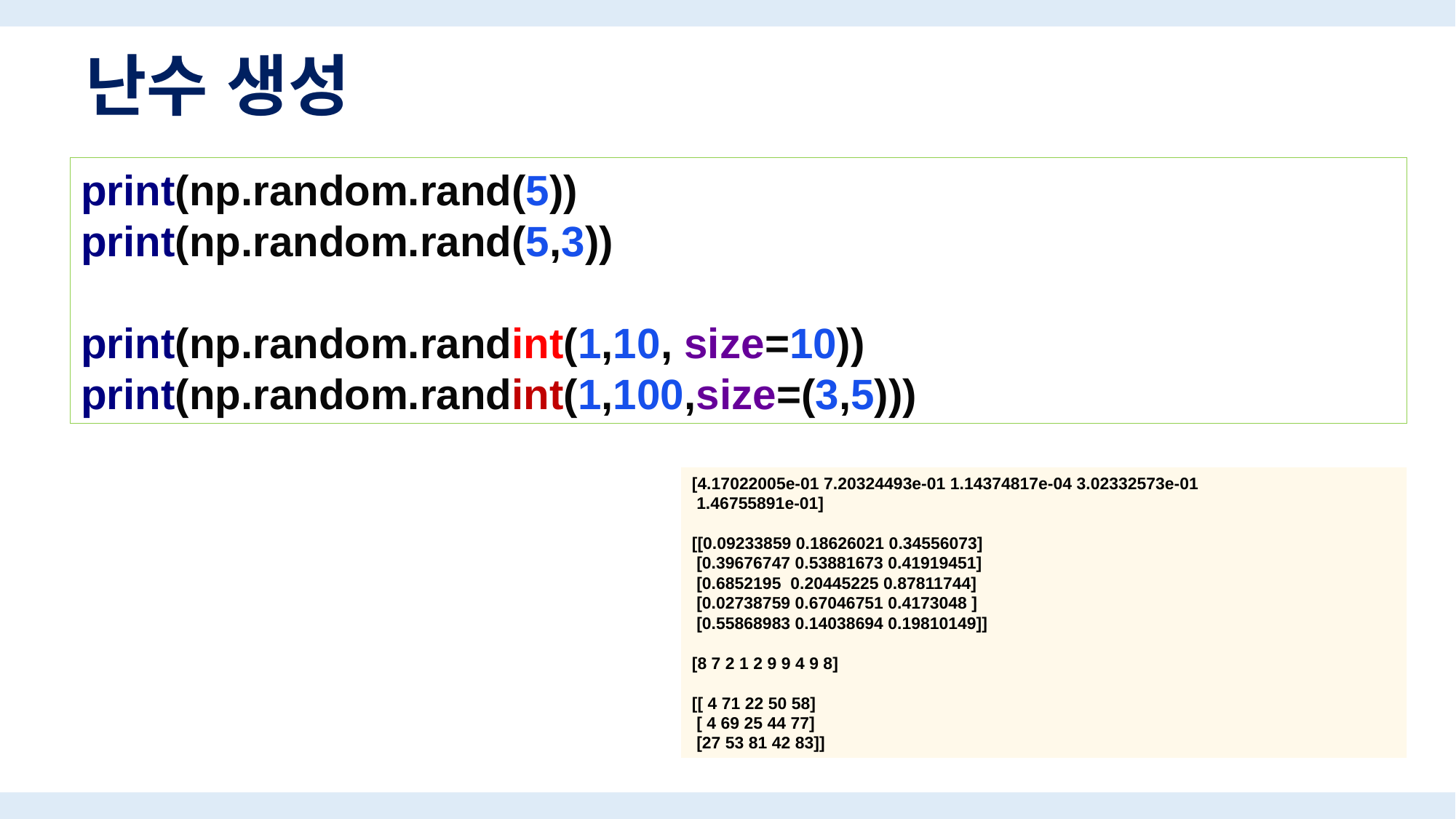

# 난수 생성

print(np.random.rand(5))
print(np.random.rand(5,3))
print(np.random.randint(1,10, size=10))
print(np.random.randint(1,100,size=(3,5)))

[4.17022005e-01 7.20324493e-01 1.14374817e-04 3.02332573e-01
 1.46755891e-01]

[[0.09233859 0.18626021 0.34556073]
 [0.39676747 0.53881673 0.41919451]
 [0.6852195  0.20445225 0.87811744]
 [0.02738759 0.67046751 0.4173048 ]
 [0.55868983 0.14038694 0.19810149]]

[8 7 2 1 2 9 9 4 9 8]

[[ 4 71 22 50 58]
 [ 4 69 25 44 77]
 [27 53 81 42 83]]